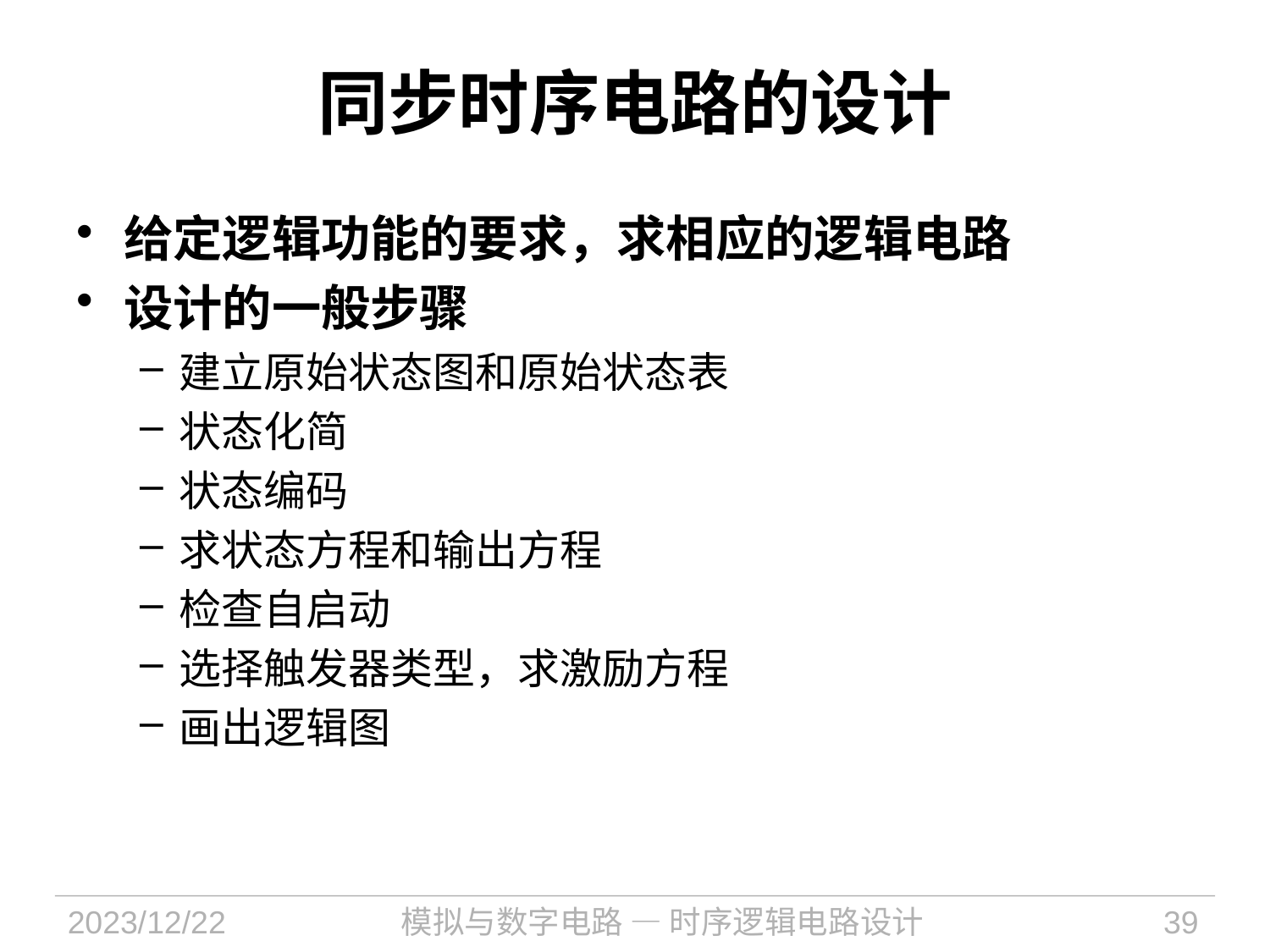

# 同步时序电路的设计
给定逻辑功能的要求，求相应的逻辑电路
设计的一般步骤
建立原始状态图和原始状态表
状态化简
状态编码
求状态方程和输出方程
检查自启动
选择触发器类型，求激励方程
画出逻辑图
2023/12/22
模拟与数字电路 — 时序逻辑电路设计
39